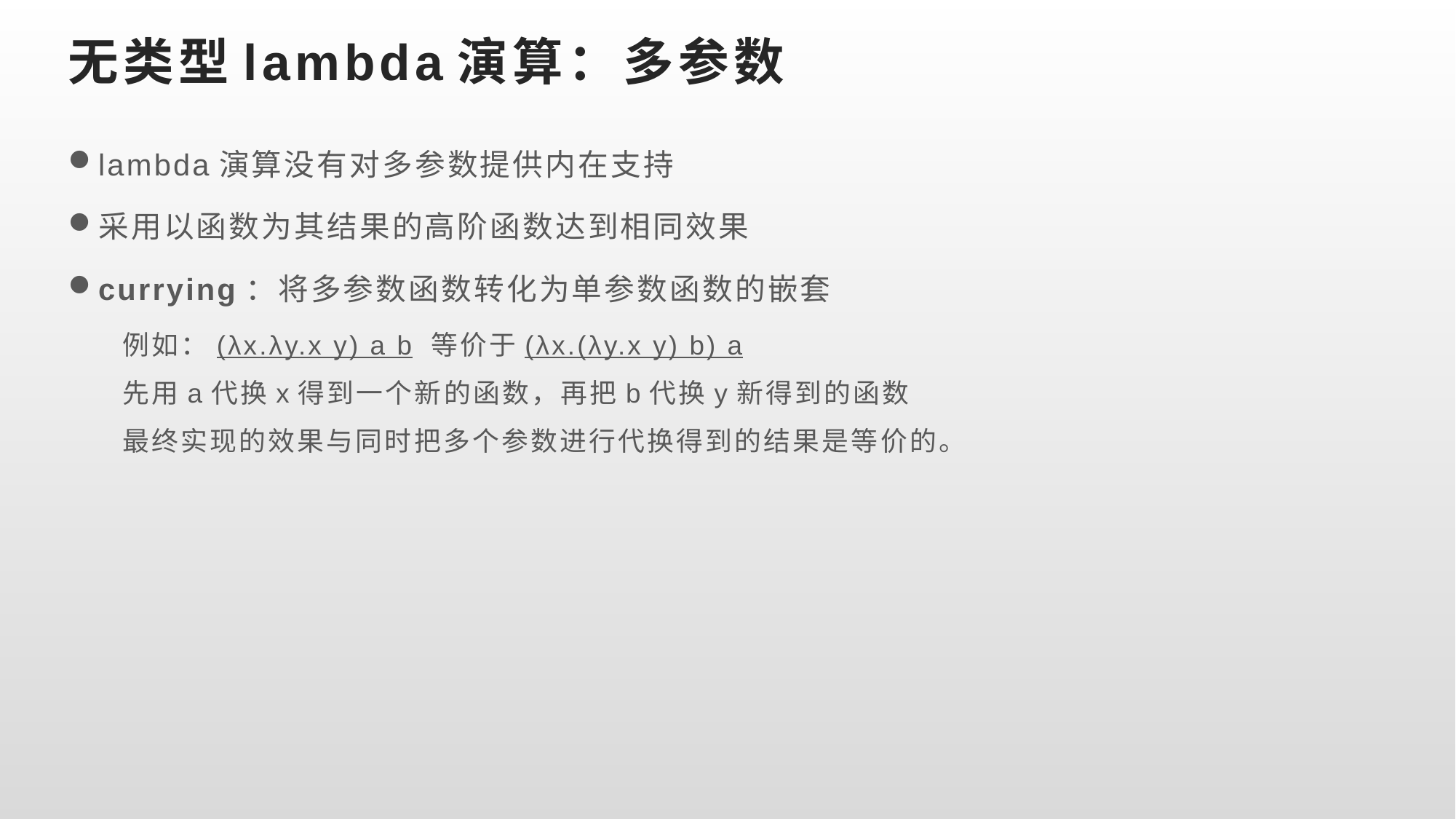

# 无类型lambda演算：多参数
lambda演算没有对多参数提供内在支持
采用以函数为其结果的高阶函数达到相同效果
currying：将多参数函数转化为单参数函数的嵌套
例如：(λx.λy.x y) a b 等价于(λx.(λy.x y) b) a
先用a代换x得到一个新的函数，再把b代换y新得到的函数
最终实现的效果与同时把多个参数进行代换得到的结果是等价的。